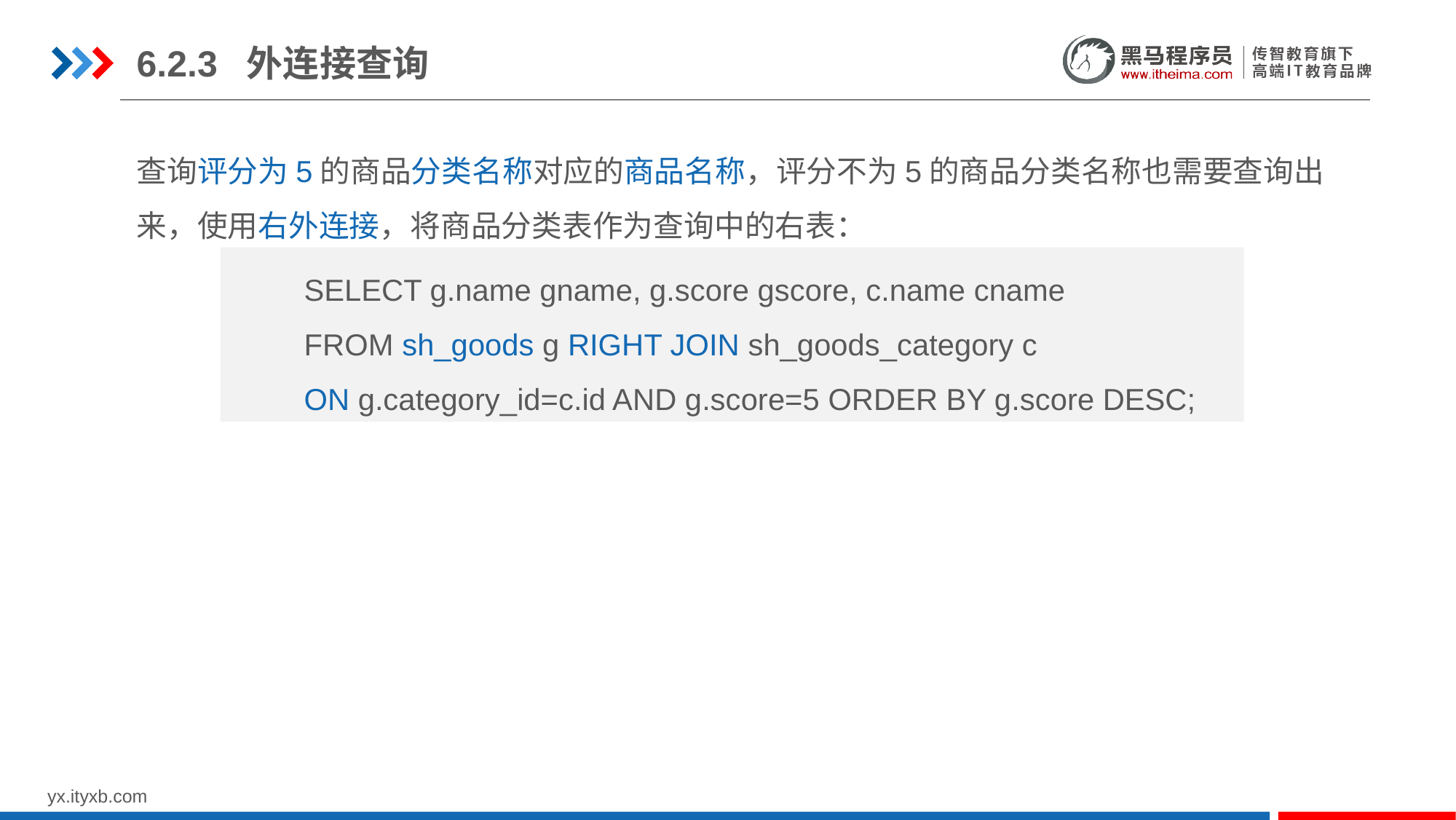

6.2.3  外连接查询
查询评分为5的商品分类名称对应的商品名称，评分不为5的商品分类名称也需要查询出来，使用右外连接，将商品分类表作为查询中的右表：
SELECT g.name gname, g.score gscore, c.name cname
FROM sh_goods g RIGHT JOIN sh_goods_category c
ON g.category_id=c.id AND g.score=5 ORDER BY g.score DESC;